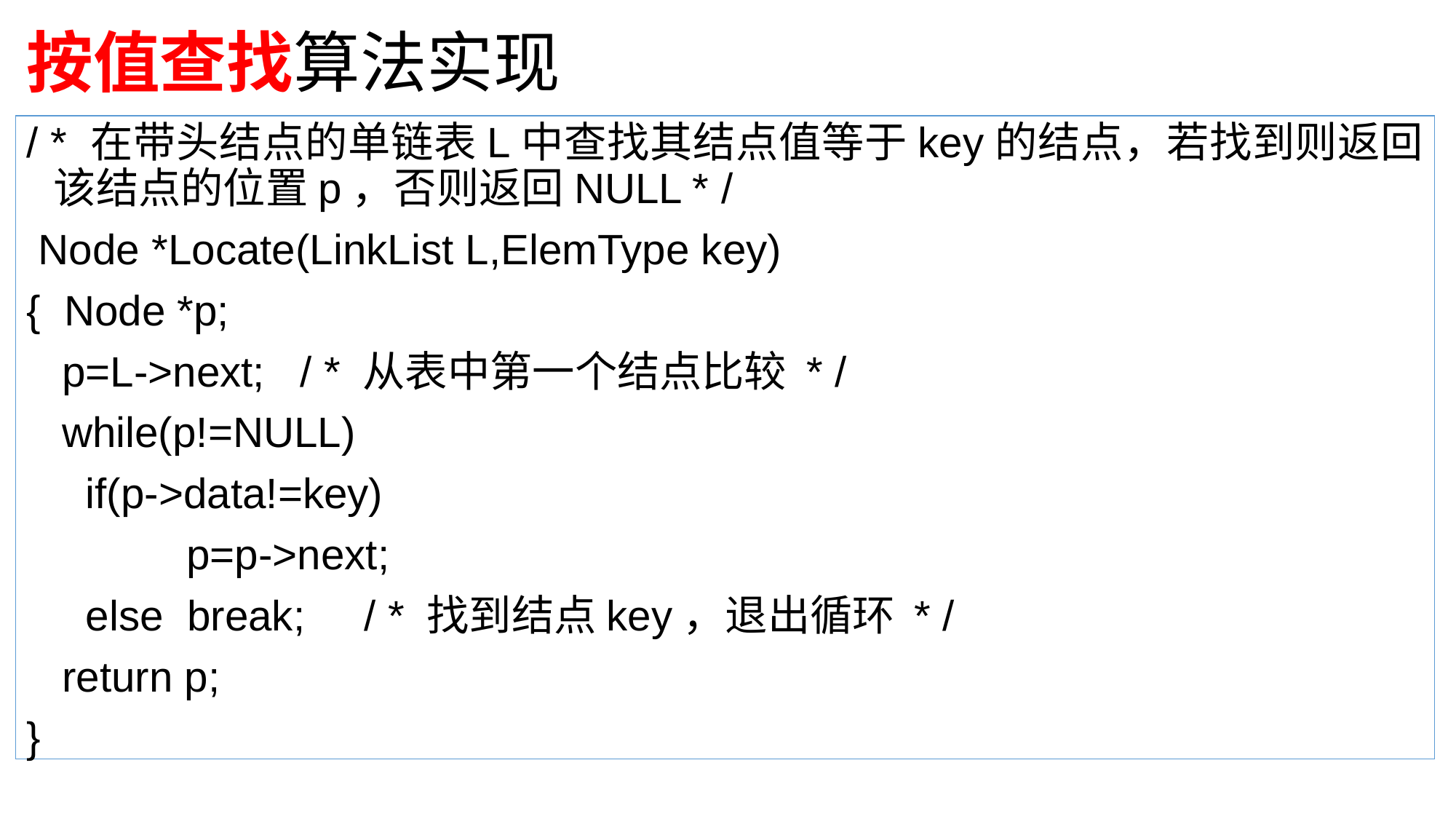

# 按值查找算法实现
/ * 在带头结点的单链表L中查找其结点值等于key的结点，若找到则返回该结点的位置p，否则返回NULL * /
 Node *Locate(LinkList L,ElemType key)
{  Node *p;
   p=L->next;   / * 从表中第一个结点比较 * /
   while(p!=NULL)
     if(p->data!=key)
     	  p=p->next;
     else  break;     / * 找到结点key，退出循环 * /
   return p;
}

39